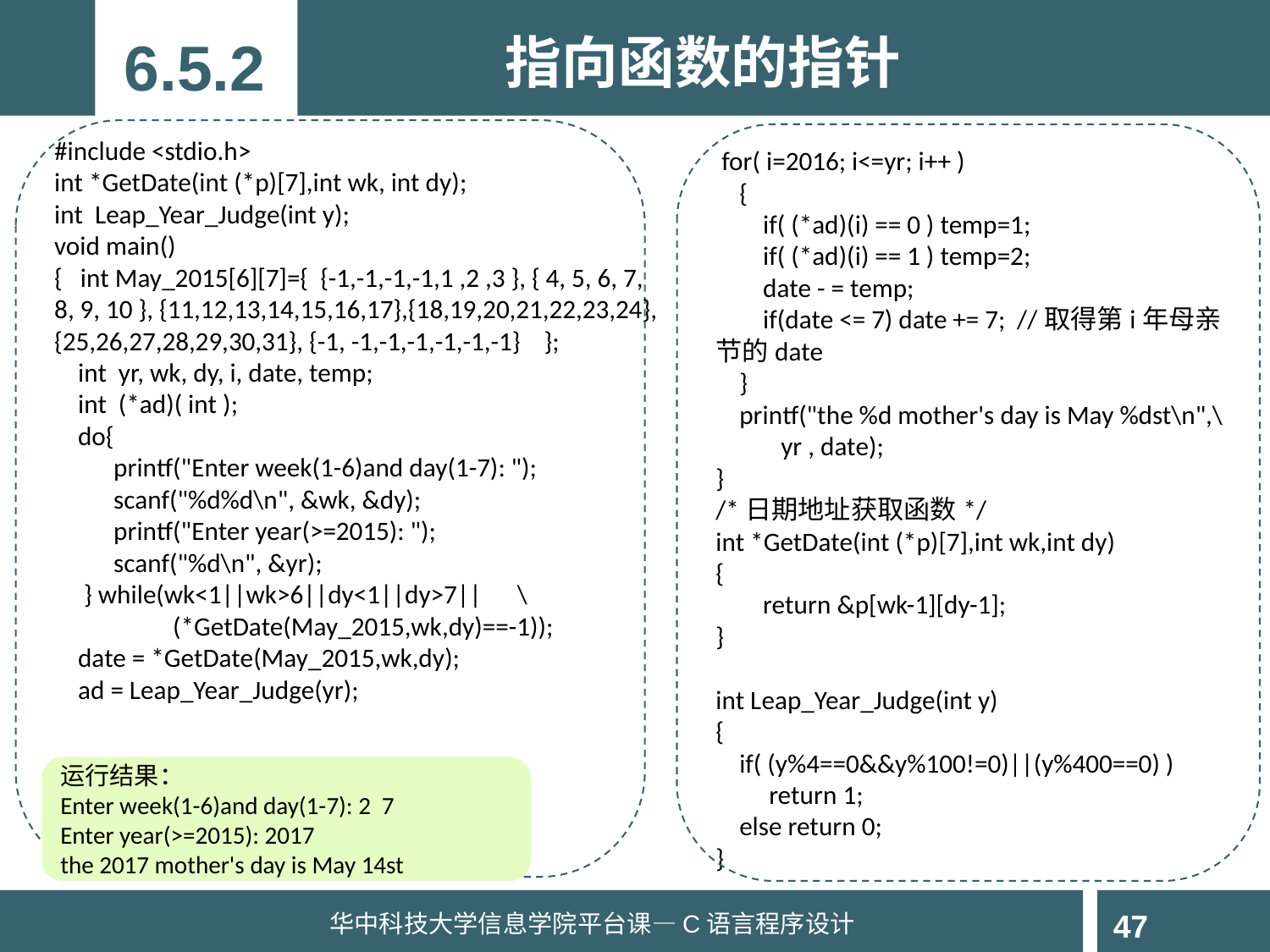

指向函数的指针
6.5.2

#include <stdio.h>
int *GetDate(int (*p)[7],int wk, int dy);
int  Leap_Year_Judge(int y);
void main()
{   int May_2015[6][7]={  {-1,-1,-1,-1,1 ,2 ,3 }, { 4, 5, 6, 7, 8, 9, 10 }, {11,12,13,14,15,16,17},{18,19,20,21,22,23,24}, {25,26,27,28,29,30,31}, {-1, -1,-1,-1,-1,-1,-1}    };
    int  yr, wk, dy, i, date, temp;
    int  (*ad)( int );
    do{
          printf("Enter week(1-6)and day(1-7): ");
          scanf("%d%d\n", &wk, &dy);
          printf("Enter year(>=2015): ");
          scanf("%d\n", &yr);
     } while(wk<1||wk>6||dy<1||dy>7||      \
                    (*GetDate(May_2015,wk,dy)==-1));
    date = *GetDate(May_2015,wk,dy);
    ad = Leap_Year_Judge(yr);

 for( i=2016; i<=yr; i++ )
    {
        if( (*ad)(i) == 0 ) temp=1;
        if( (*ad)(i) == 1 ) temp=2;
        date - = temp;
        if(date <= 7) date += 7;  //取得第i年母亲节的date
    }
    printf("the %d mother's day is May %dst\n",\
           yr , date);
}
/*日期地址获取函数*/
int *GetDate(int (*p)[7],int wk,int dy)
{
        return &p[wk-1][dy-1];
}

int Leap_Year_Judge(int y)
{
    if( (y%4==0&&y%100!=0)||(y%400==0) )
         return 1;
    else return 0;
}
运行结果：
Enter week(1-6)and day(1-7): 2  7
Enter year(>=2015): 2017
the 2017 mother's day is May 14st